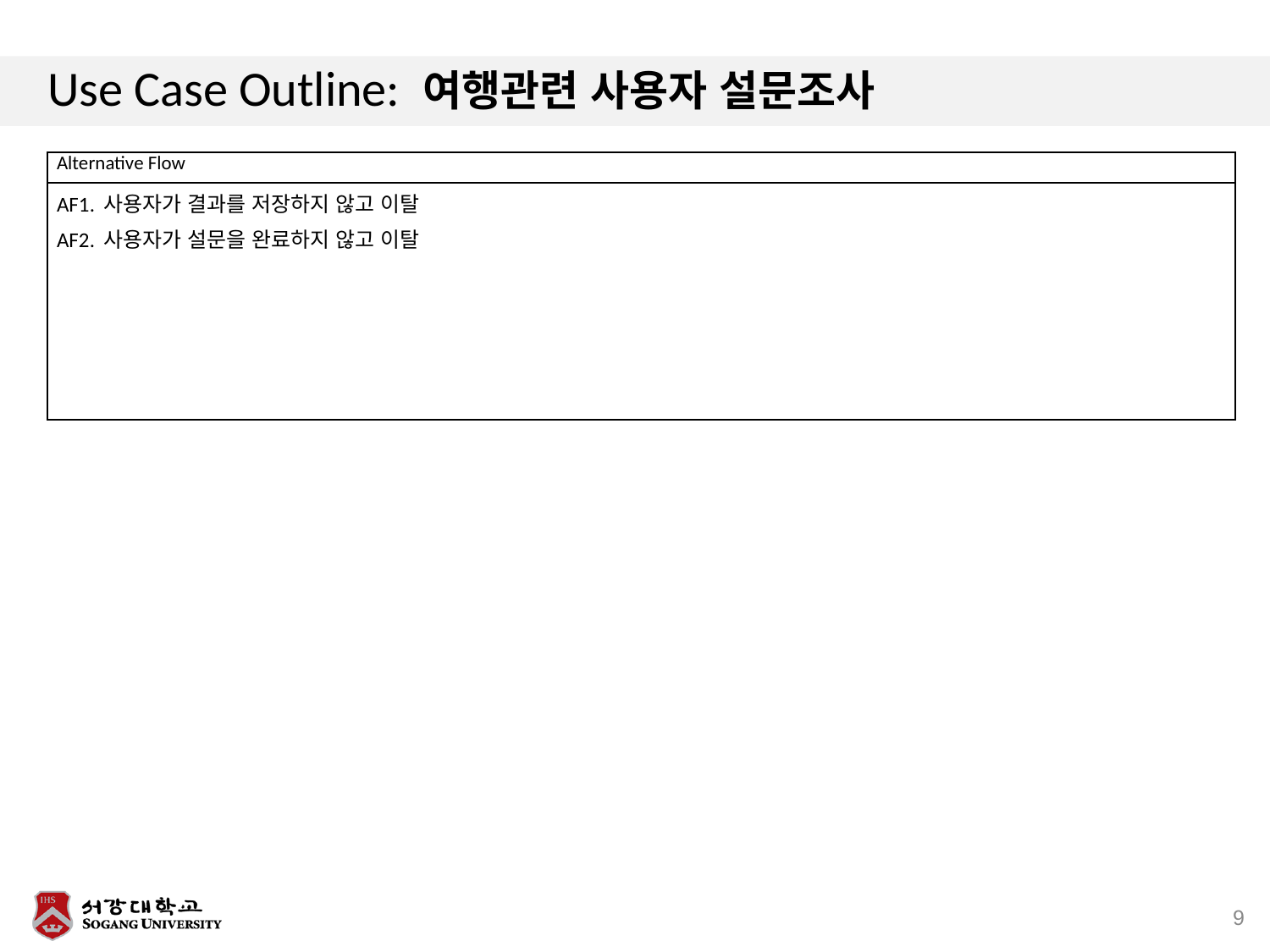

# Use Case Outline: 여행관련 사용자 설문조사
| Alternative Flow |
| --- |
| AF1. 사용자가 결과를 저장하지 않고 이탈 AF2. 사용자가 설문을 완료하지 않고 이탈 |
9